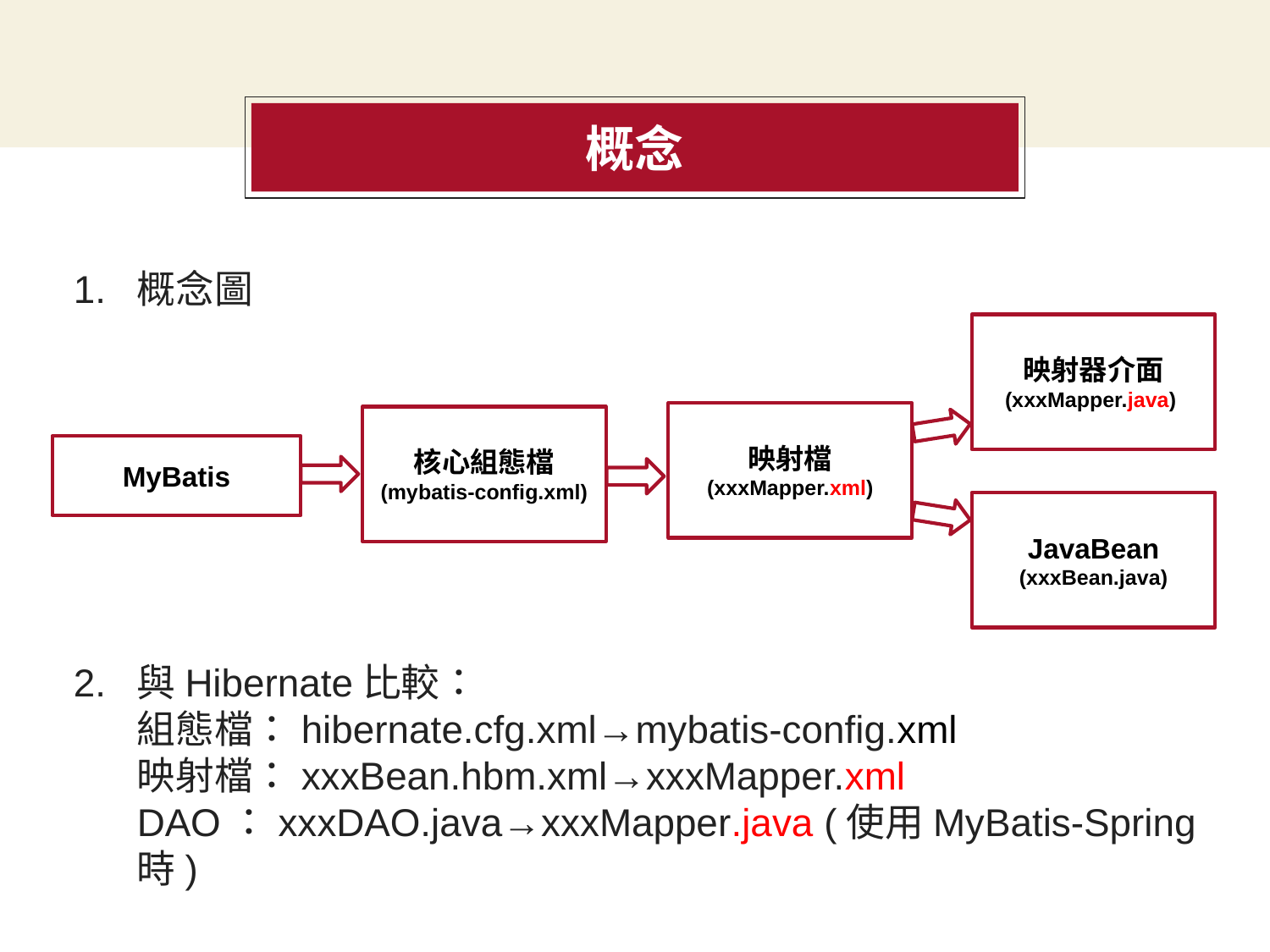

# 概念
概念圖
與Hibernate比較：
組態檔：hibernate.cfg.xml→mybatis-config.xml
映射檔：xxxBean.hbm.xml→xxxMapper.xml
DAO：xxxDAO.java→xxxMapper.java (使用MyBatis-Spring時)
映射器介面
(xxxMapper.java)
映射檔
(xxxMapper.xml)
核心組態檔
(mybatis-config.xml)

MyBatis

JavaBean
(xxxBean.java)